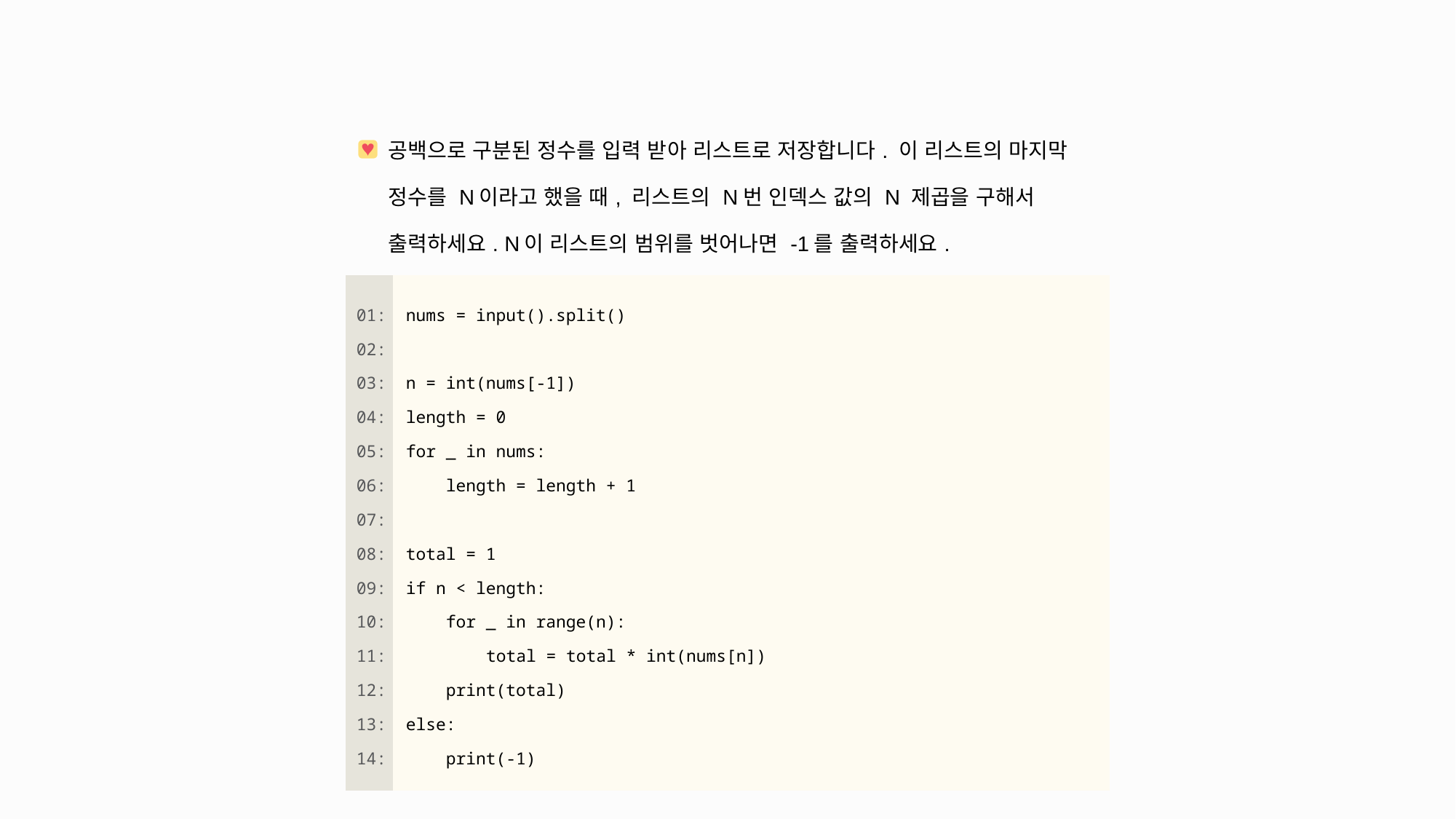

| 공백으로 구분된 정수를 입력 받아 리스트로 저장합니다. 이 리스트의 마지막 정수를 N이라고 했을 때, 리스트의 N번 인덱스 값의 N 제곱을 구해서 출력하세요. N이 리스트의 범위를 벗어나면 -1를 출력하세요. |  |
| --- | --- |
| 01: 02: 03: 04: 05: 06: 07: 08: 09: 10: 11: 12: 13: 14: | nums = input().split() n = int(nums[-1]) length = 0 for \_ in nums: length = length + 1 total = 1 if n < length: for \_ in range(n): total = total \* int(nums[n]) print(total) else: print(-1) |